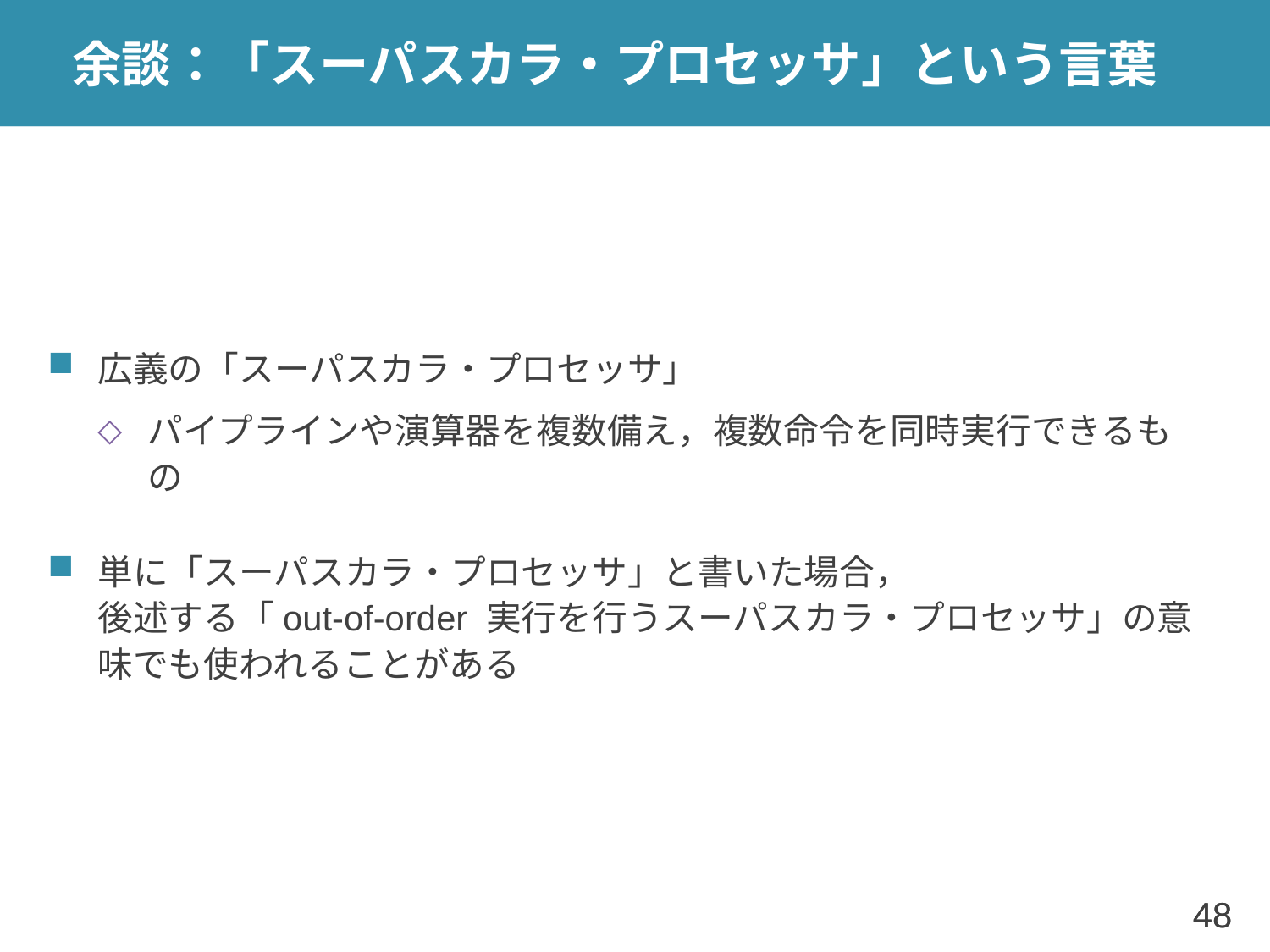

# 余談：「スーパスカラ・プロセッサ」という言葉
広義の「スーパスカラ・プロセッサ」
パイプラインや演算器を複数備え，複数命令を同時実行できるもの
単に「スーパスカラ・プロセッサ」と書いた場合，
後述する「out-of-order 実行を行うスーパスカラ・プロセッサ」の意味でも使われることがある